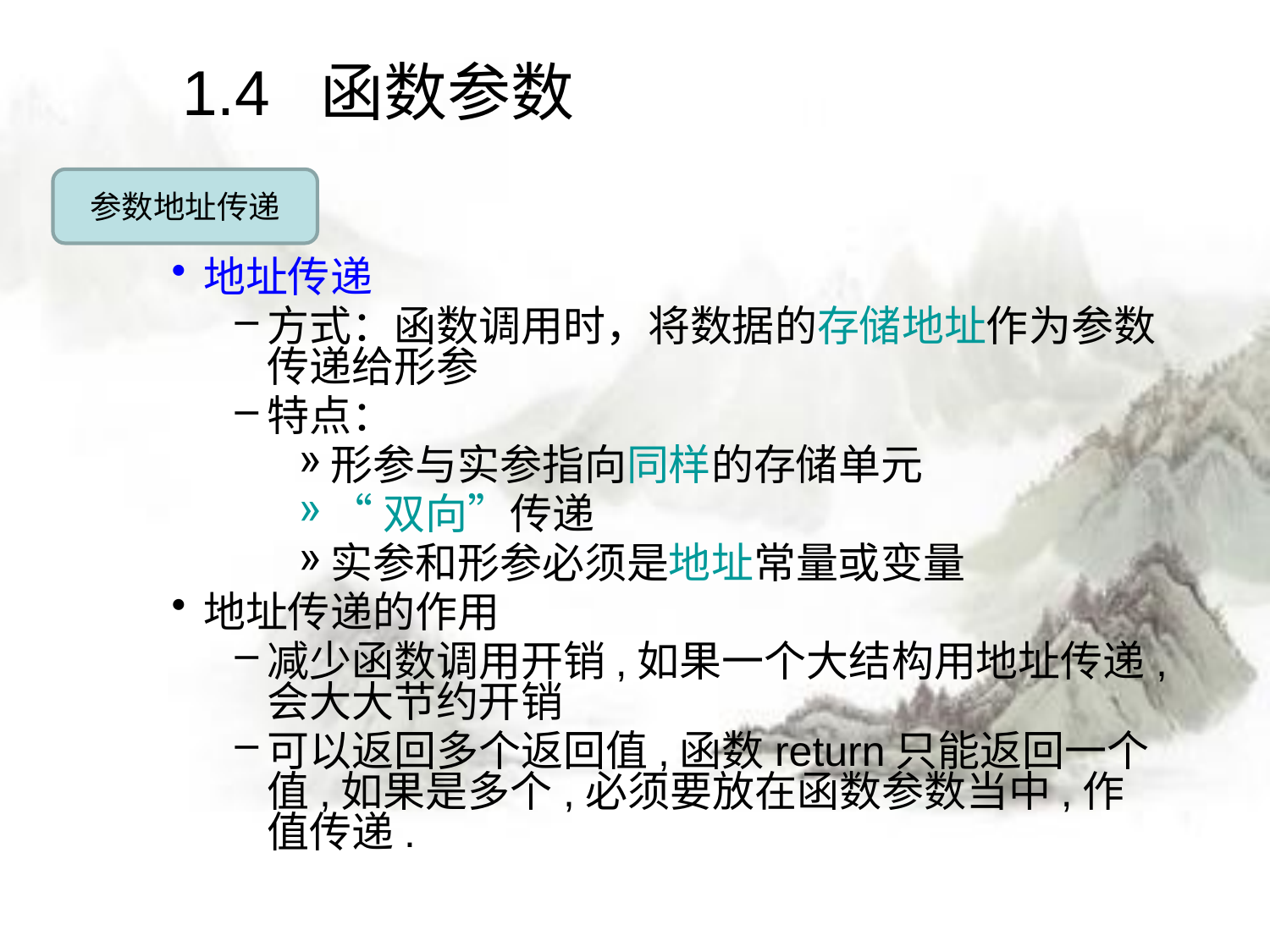

# 1.4  函数参数
参数地址传递
地址传递
方式：函数调用时，将数据的存储地址作为参数传递给形参
特点：
形参与实参指向同样的存储单元
“双向”传递
实参和形参必须是地址常量或变量
地址传递的作用
减少函数调用开销,如果一个大结构用地址传递,会大大节约开销
可以返回多个返回值,函数return只能返回一个值,如果是多个,必须要放在函数参数当中,作值传递.